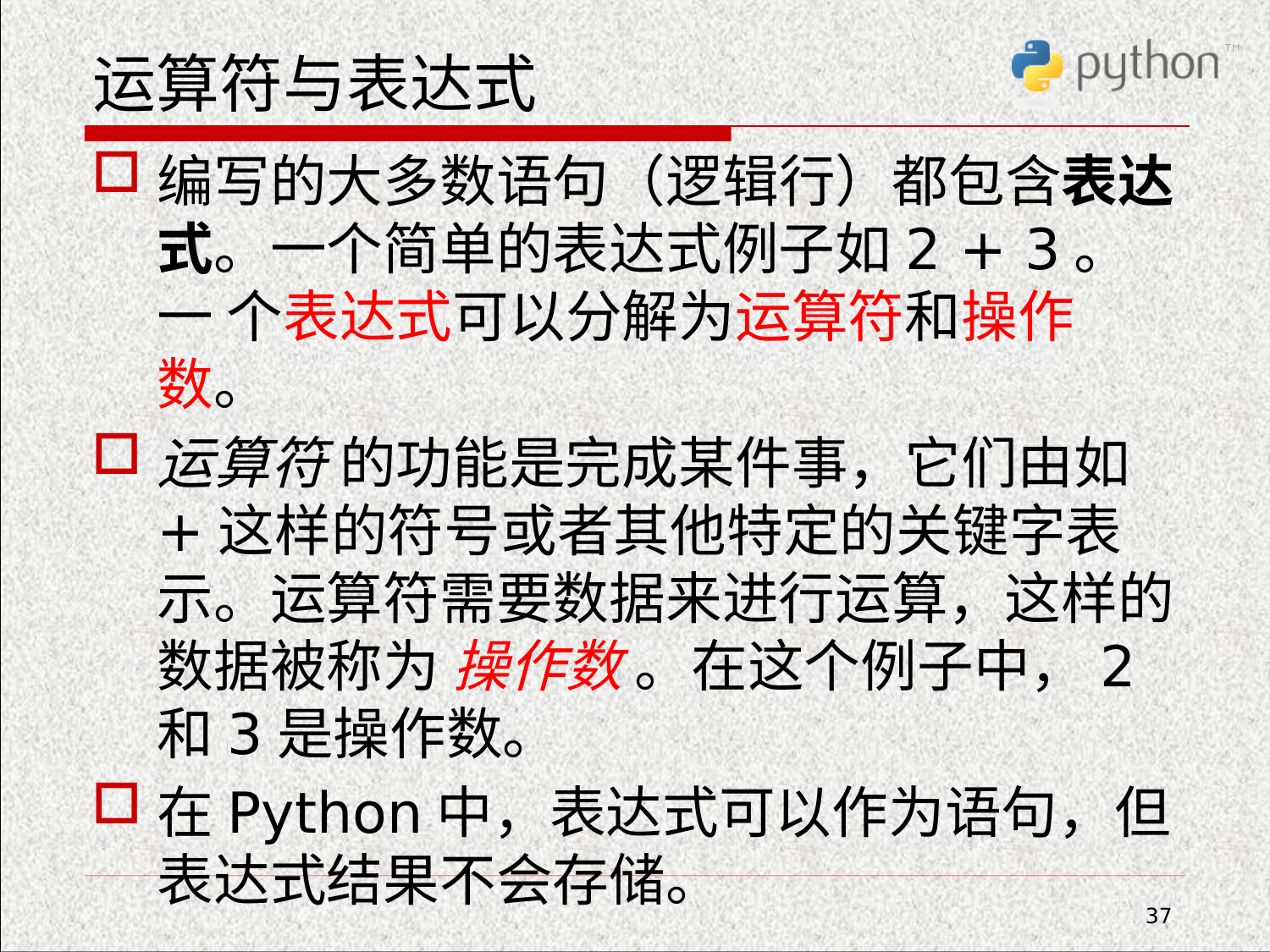

# 运算符与表达式
编写的大多数语句（逻辑行）都包含表达式。一个简单的表达式例子如2 + 3。一 个表达式可以分解为运算符和操作数。
运算符 的功能是完成某件事，它们由如+这样的符号或者其他特定的关键字表示。运算符需要数据来进行运算，这样的数据被称为 操作数 。在这个例子中，2和3是操作数。
在Python中，表达式可以作为语句，但表达式结果不会存储。

37